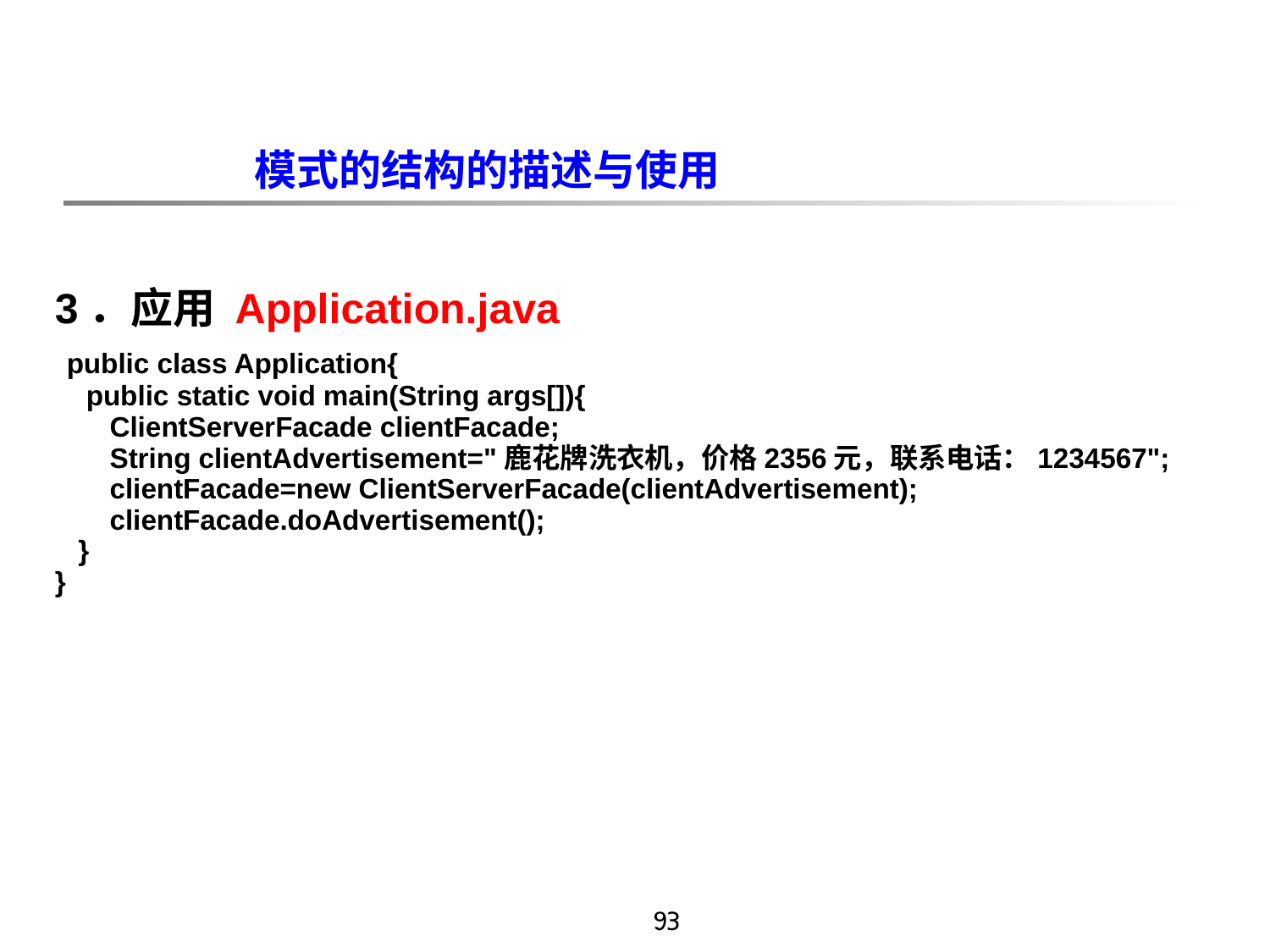

模式的结构的描述与使用

3．应用 Application.java
 public class Application{
    public static void main(String args[]){
       ClientServerFacade clientFacade;
       String clientAdvertisement="鹿花牌洗衣机，价格2356元，联系电话：1234567";
       clientFacade=new ClientServerFacade(clientAdvertisement);
       clientFacade.doAdvertisement();
   }
}

93